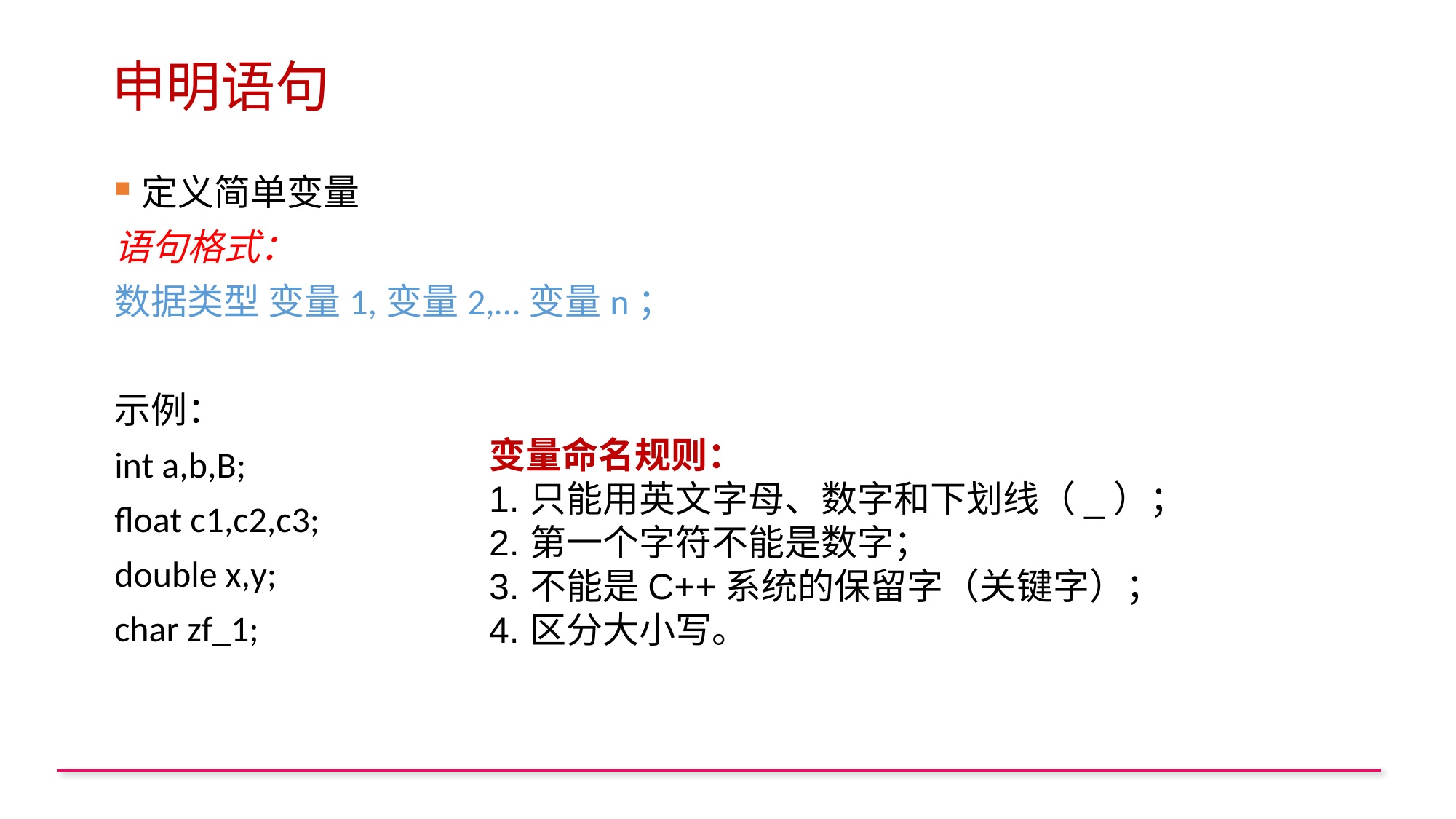

# 申明语句
定义简单变量
语句格式：
数据类型 变量1,变量2,…变量n；

示例：
int a,b,B;
float c1,c2,c3;
double x,y;
char zf_1;

变量命名规则：
只能用英文字母、数字和下划线（_）；
第一个字符不能是数字；
不能是C++系统的保留字（关键字）；
区分大小写。